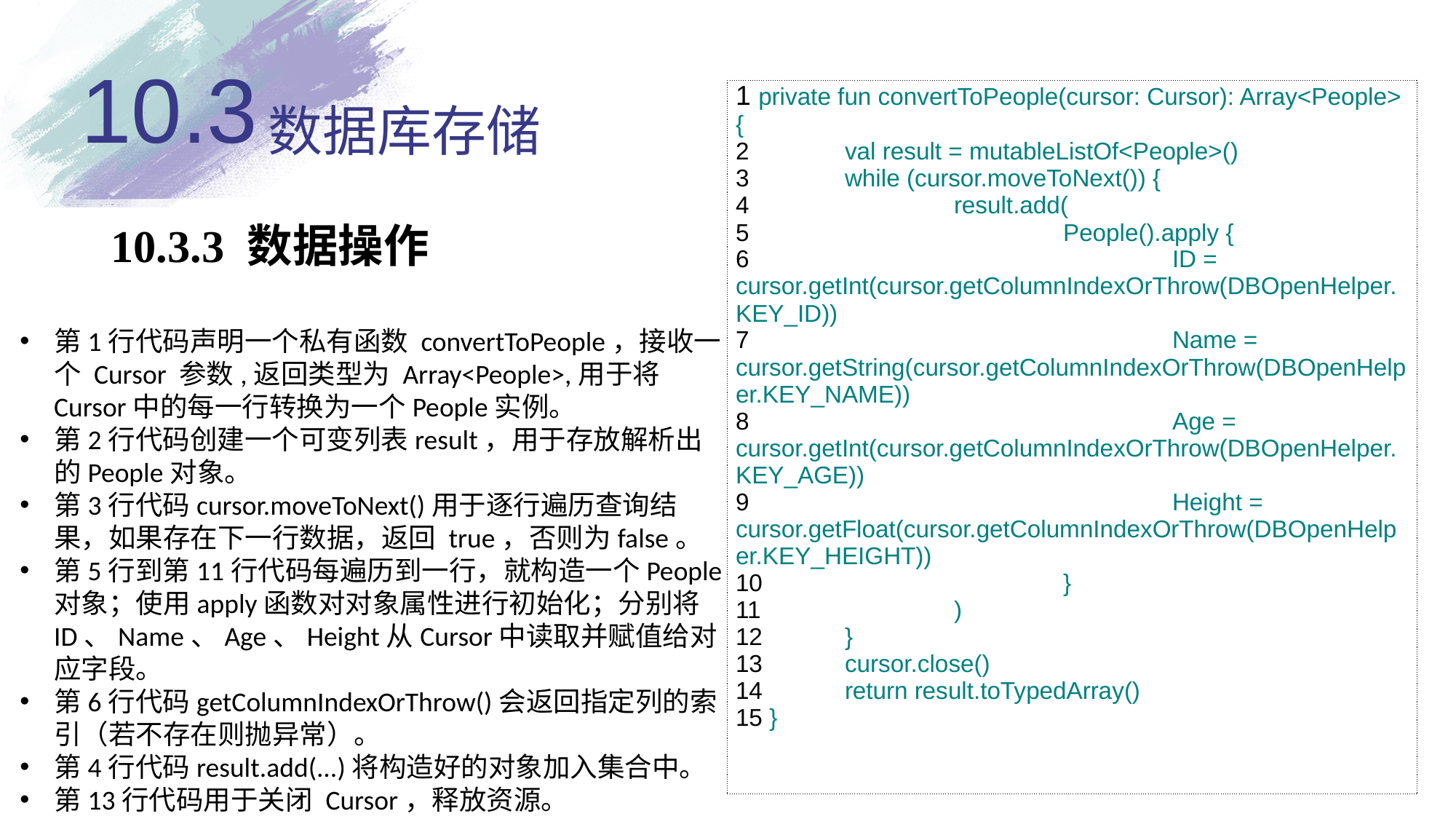

10.3
# 数据库存储
| 1 private fun convertToPeople(cursor: Cursor): Array<People> { 2  val result = mutableListOf<People>() 3  while (cursor.moveToNext()) { 4  result.add( 5  People().apply { 6  ID = cursor.getInt(cursor.getColumnIndexOrThrow(DBOpenHelper.KEY\_ID)) 7  Name = cursor.getString(cursor.getColumnIndexOrThrow(DBOpenHelper.KEY\_NAME)) 8  Age = cursor.getInt(cursor.getColumnIndexOrThrow(DBOpenHelper.KEY\_AGE)) 9  Height = cursor.getFloat(cursor.getColumnIndexOrThrow(DBOpenHelper.KEY\_HEIGHT)) 10  } 11  ) 12  } 13  cursor.close() 14  return result.toTypedArray() 15 } |
| --- |
10.3.3 数据操作
第1行代码声明一个私有函数 convertToPeople，接收一个 Cursor 参数,返回类型为 Array<People>,用于将Cursor中的每一行转换为一个People实例。
第2行代码创建一个可变列表result，用于存放解析出的People对象。
第3行代码cursor.moveToNext()用于逐行遍历查询结果，如果存在下一行数据，返回 true，否则为false。
第5行到第11行代码每遍历到一行，就构造一个People对象；使用apply函数对对象属性进行初始化；分别将ID、Name、Age、Height从Cursor中读取并赋值给对应字段。
第6行代码getColumnIndexOrThrow()会返回指定列的索引（若不存在则抛异常）。
第4行代码result.add(...)将构造好的对象加入集合中。
第13行代码用于关闭 Cursor，释放资源。